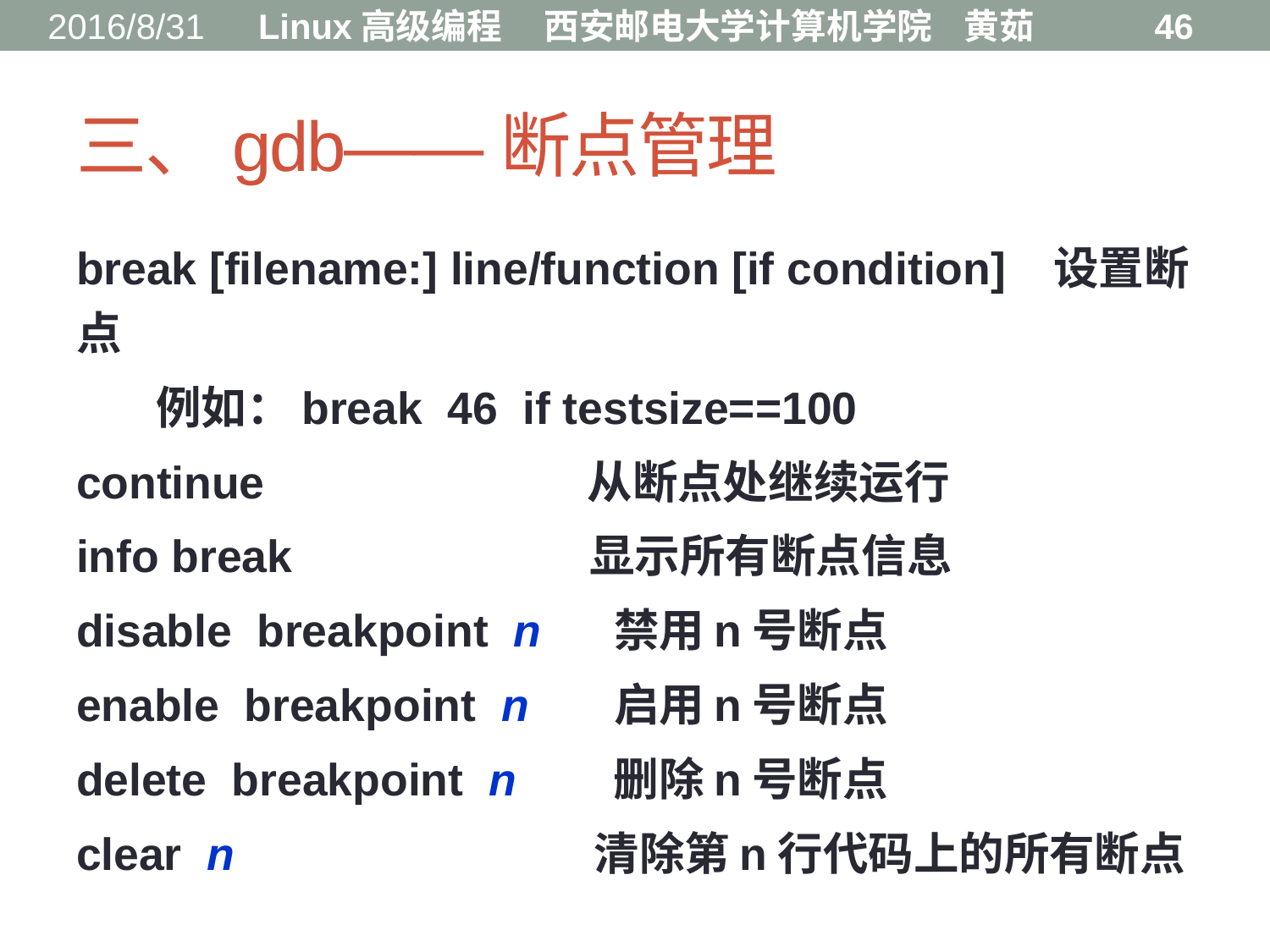

2016/8/31
Linux高级编程    西安邮电大学计算机学院   黄茹
46
# 三、gdb——断点管理
break [filename:] line/function [if condition]   设置断点
例如：break  46  if testsize==100
continue                         从断点处继续运行
info break                       显示所有断点信息
disable  breakpoint  n     禁用n号断点
enable  breakpoint  n      启用n号断点
delete  breakpoint  n       删除n号断点
clear  n                            清除第n行代码上的所有断点